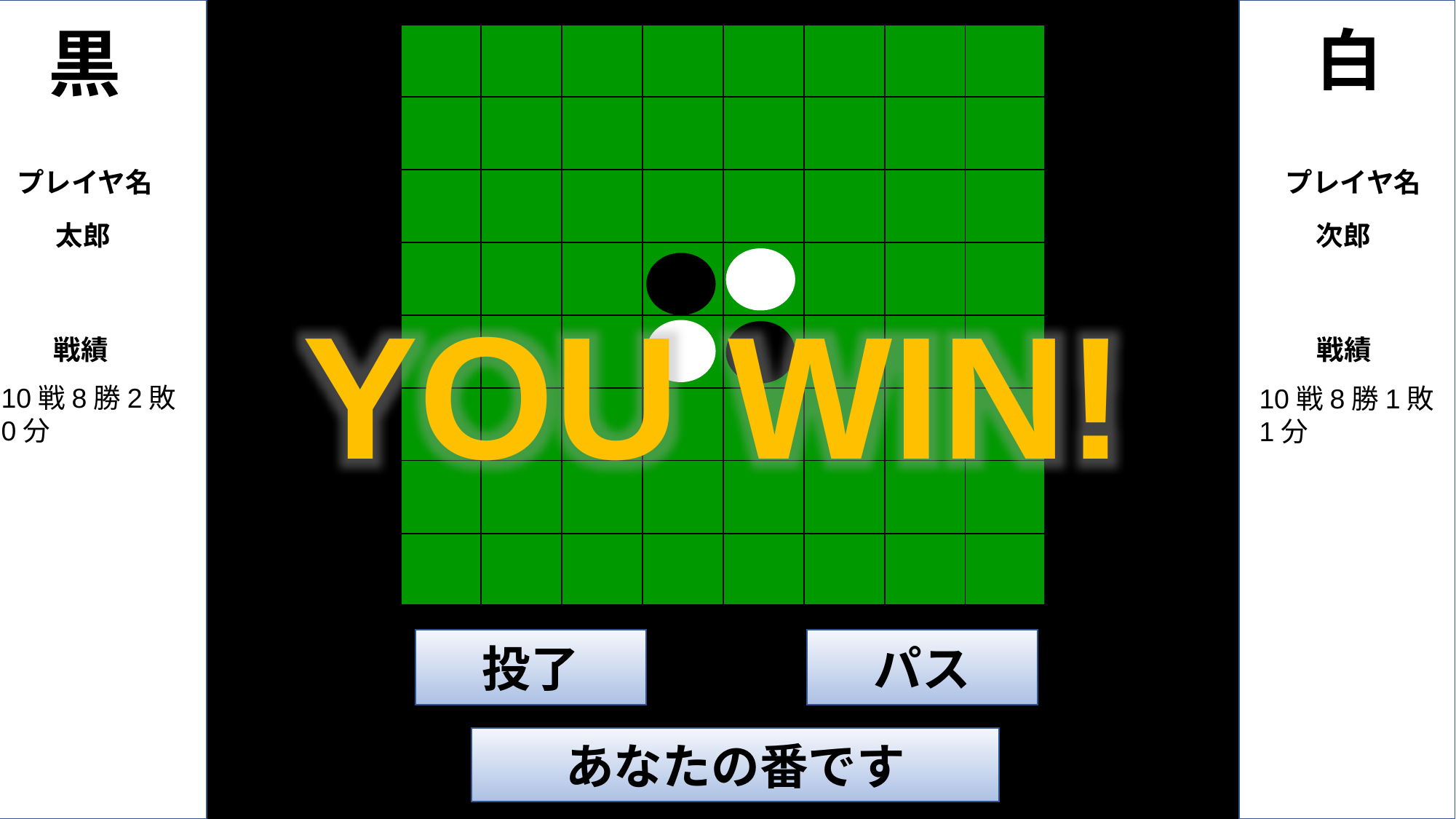

黒
白
|  |  |  |  |  |  |  |  |
| --- | --- | --- | --- | --- | --- | --- | --- |
|  |  |  |  |  |  |  |  |
|  |  |  |  |  |  |  |  |
|  |  |  |  |  |  |  |  |
|  |  |  |  |  |  |  |  |
|  |  |  |  |  |  |  |  |
|  |  |  |  |  |  |  |  |
|  |  |  |  |  |  |  |  |
プレイヤ名
プレイヤ名
太郎
次郎

YOU WIN!

戦績
戦績
10戦8勝2敗0分
10戦8勝1敗1分
投了
パス
あなたの番です